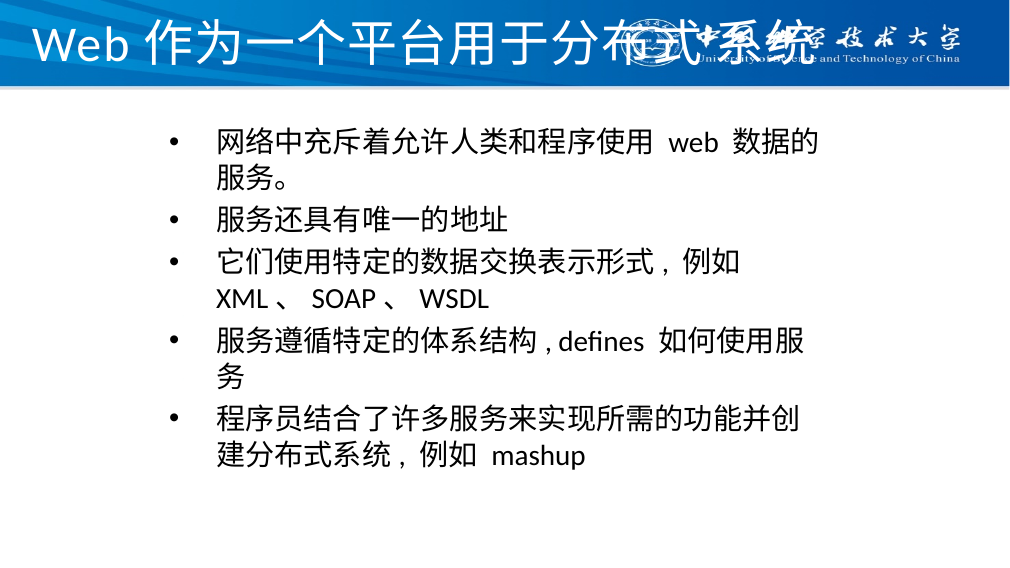

# Web作为一个平台用于分布式 系统
网络中充斥着允许人类和程序使用 web 数据的服务。
服务还具有唯一的地址
它们使用特定的数据交换表示形式, 例如 XML、SOAP、WSDL
服务遵循特定的体系结构, deﬁnes 如何使用服务
程序员结合了许多服务来实现所需的功能并创建分布式系统, 例如 mashup